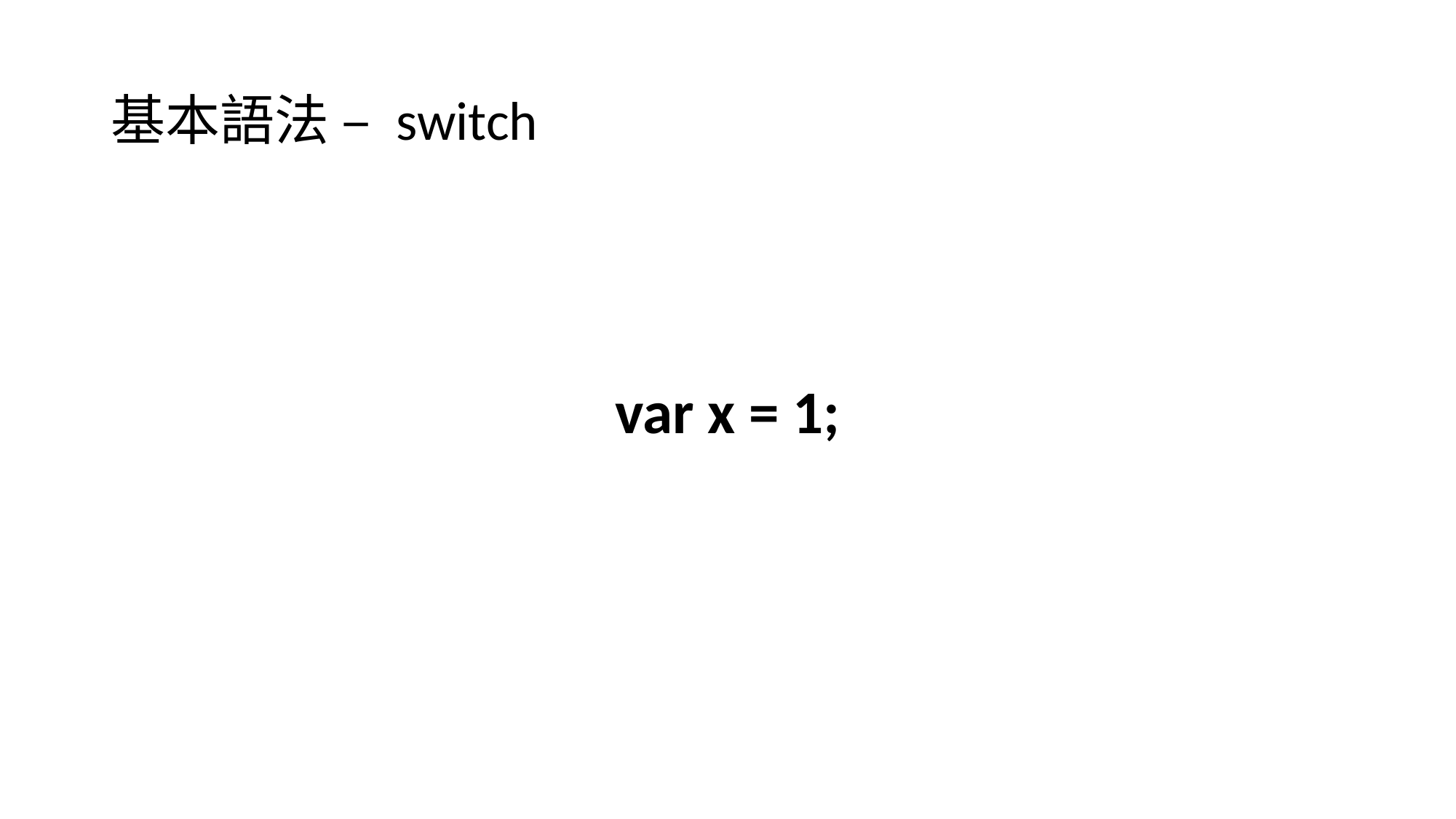

# 基本語法 – switch
var x = 1;